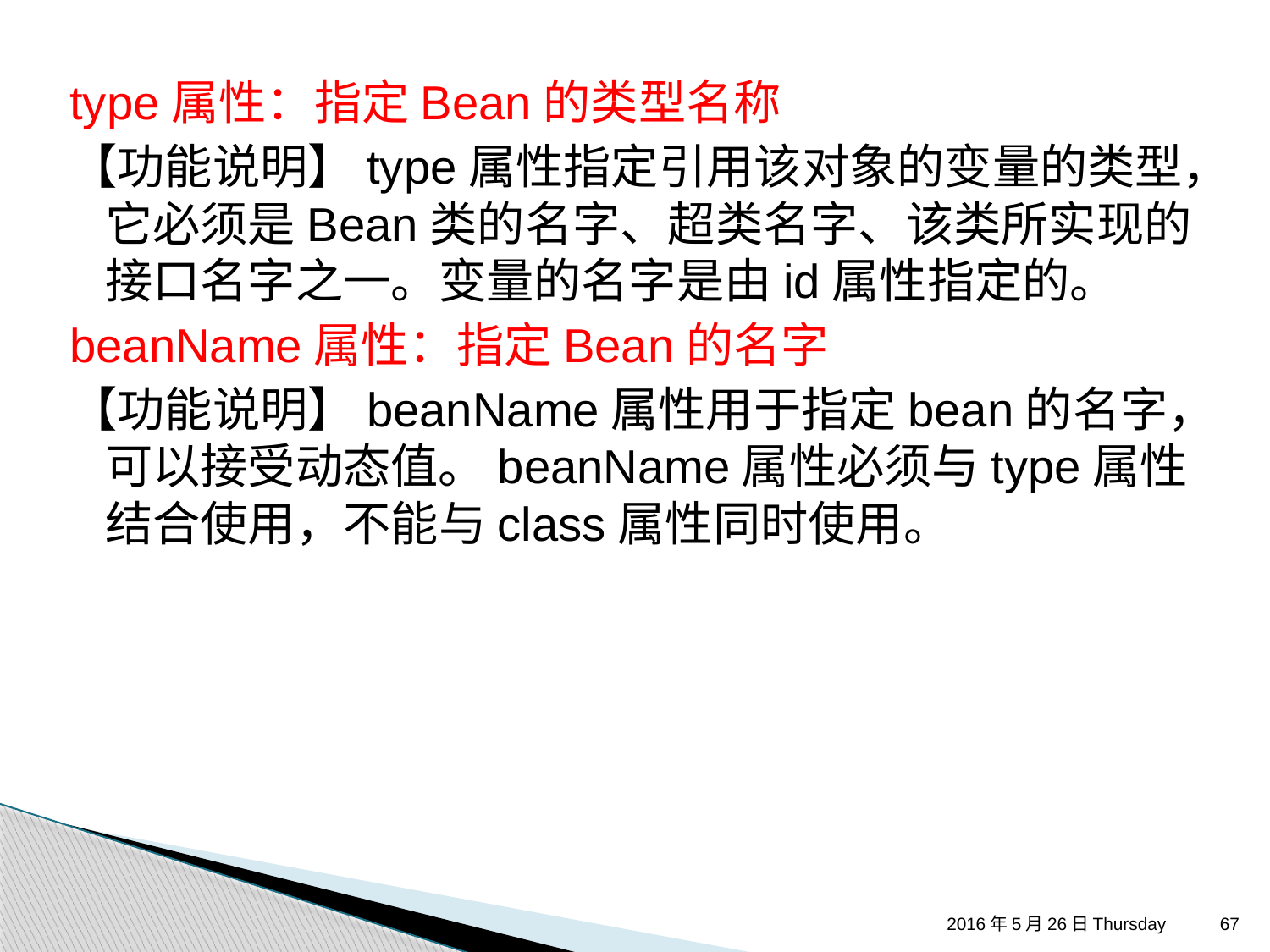

type属性：指定Bean的类型名称
【功能说明】type属性指定引用该对象的变量的类型，它必须是Bean类的名字、超类名字、该类所实现的接口名字之一。变量的名字是由id属性指定的。
beanName属性：指定Bean的名字
【功能说明】beanName属性用于指定bean的名字，可以接受动态值。beanName属性必须与type属性结合使用，不能与class属性同时使用。
2016年5月26日Thursday
67